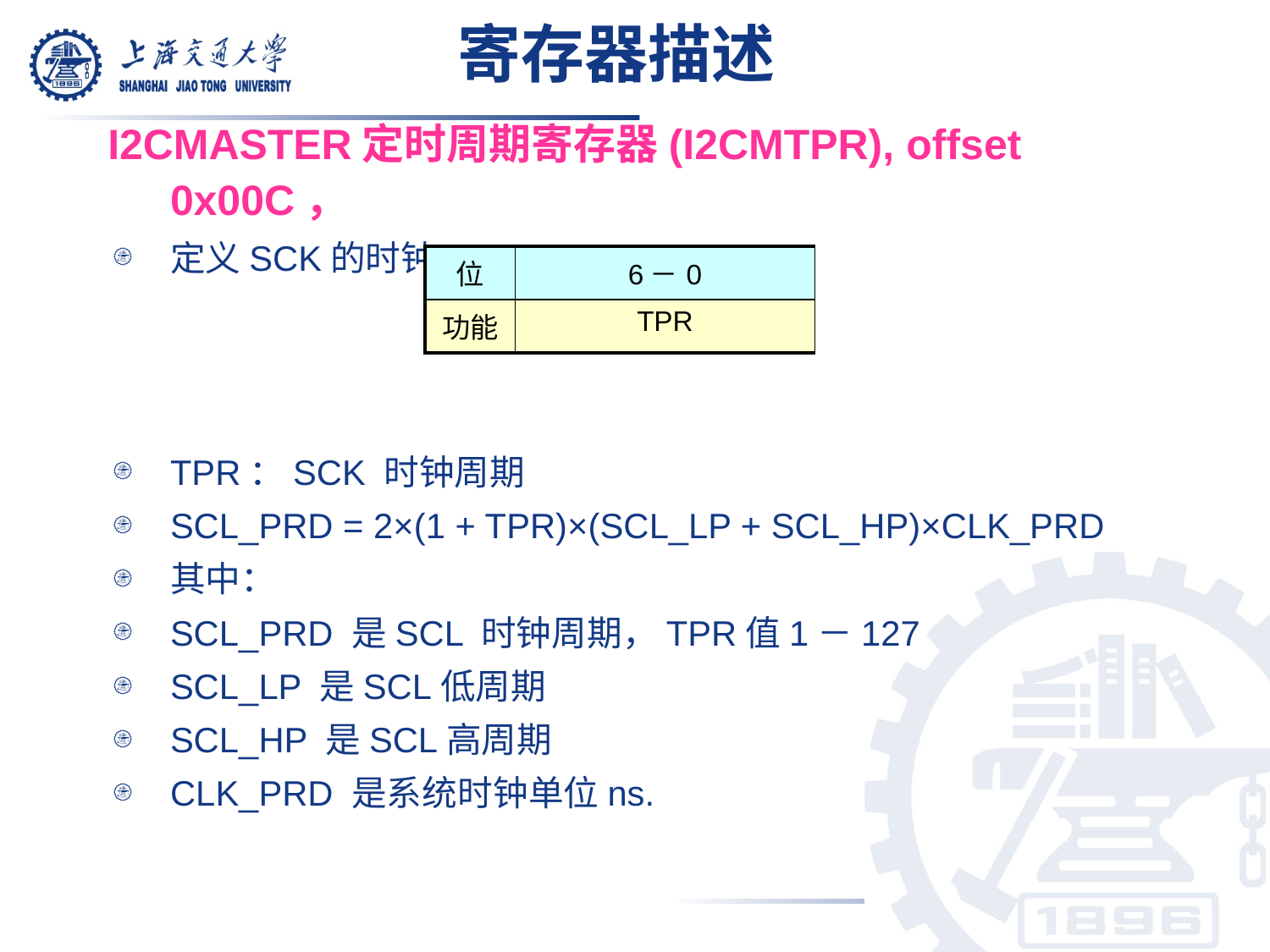

寄存器描述
I2CMASTER定时周期寄存器(I2CMTPR), offset 0x00C，
定义SCK的时钟

TPR：SCK 时钟周期
SCL_PRD = 2×(1 + TPR)×(SCL_LP + SCL_HP)×CLK_PRD
其中：
SCL_PRD 是SCL 时钟周期，TPR值1－127
SCL_LP 是SCL低周期
SCL_HP 是SCL高周期
CLK_PRD 是系统时钟单位ns.

| 位 | 6－0 |
| --- | --- |
| 功能 | TPR |